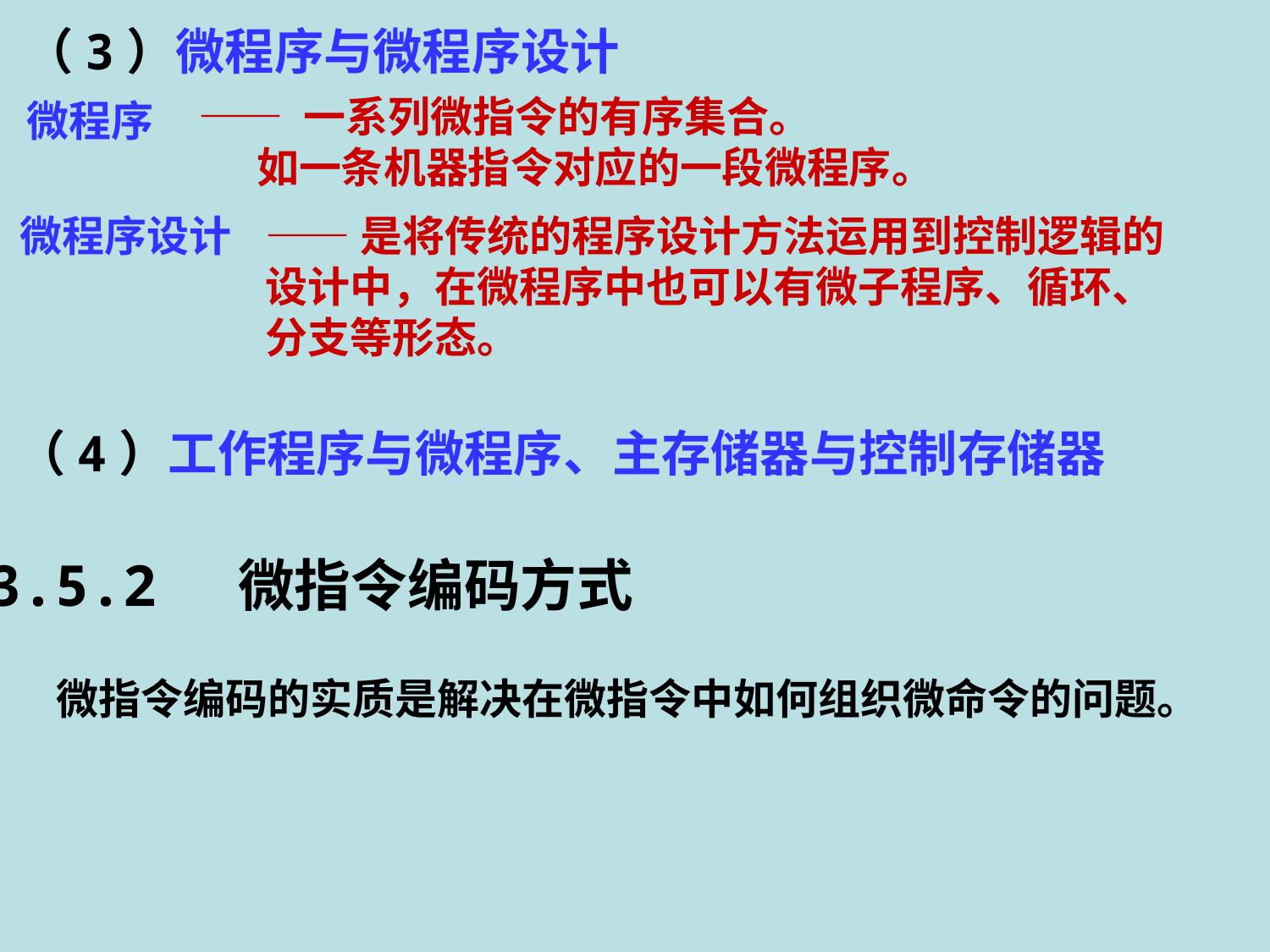

（3）微程序与微程序设计
—— 一系列微指令的有序集合。
     如一条机器指令对应的一段微程序。
微程序
微程序设计
——是将传统的程序设计方法运用到控制逻辑的设计中，在微程序中也可以有微子程序、循环、分支等形态。
（4）工作程序与微程序、主存储器与控制存储器
3.5.2  微指令编码方式
微指令编码的实质是解决在微指令中如何组织微命令的问题。